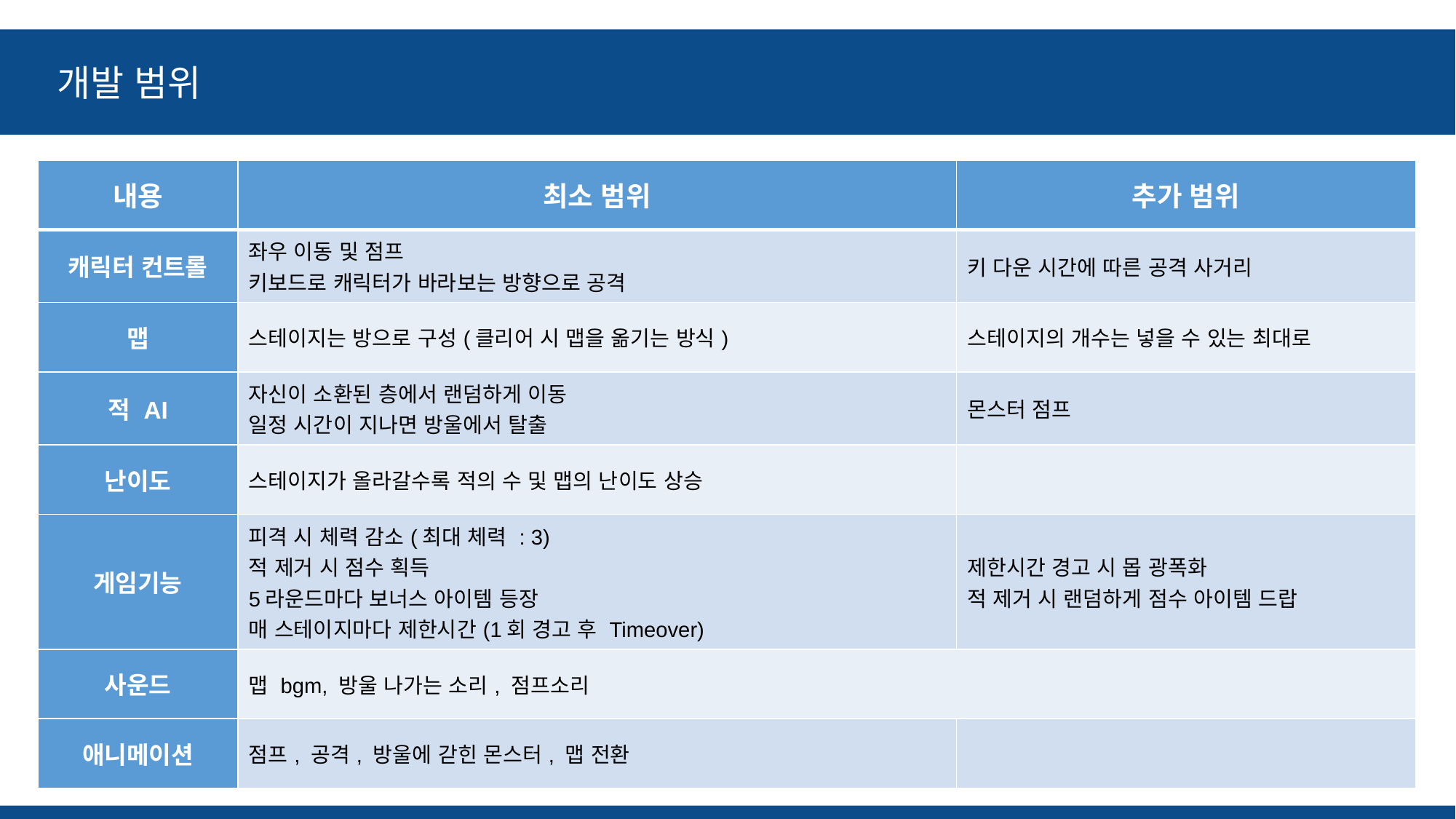

개발 범위
| 내용 | 최소 범위 | 추가 범위 |
| --- | --- | --- |
| 캐릭터 컨트롤 | 좌우 이동 및 점프 키보드로 캐릭터가 바라보는 방향으로 공격 | 키 다운 시간에 따른 공격 사거리 |
| 맵 | 스테이지는 방으로 구성(클리어 시 맵을 옮기는 방식) | 스테이지의 개수는 넣을 수 있는 최대로 |
| 적 AI | 자신이 소환된 층에서 랜덤하게 이동 일정 시간이 지나면 방울에서 탈출 | 몬스터 점프 |
| 난이도 | 스테이지가 올라갈수록 적의 수 및 맵의 난이도 상승 |  |
| 게임기능 | 피격 시 체력 감소(최대 체력 : 3) 적 제거 시 점수 획득 5라운드마다 보너스 아이템 등장 매 스테이지마다 제한시간(1회 경고 후 Timeover) | 제한시간 경고 시 몹 광폭화 적 제거 시 랜덤하게 점수 아이템 드랍 |
| 사운드 | 맵 bgm, 방울 나가는 소리, 점프소리 |  |
| 애니메이션 | 점프, 공격, 방울에 갇힌 몬스터, 맵 전환 |  |